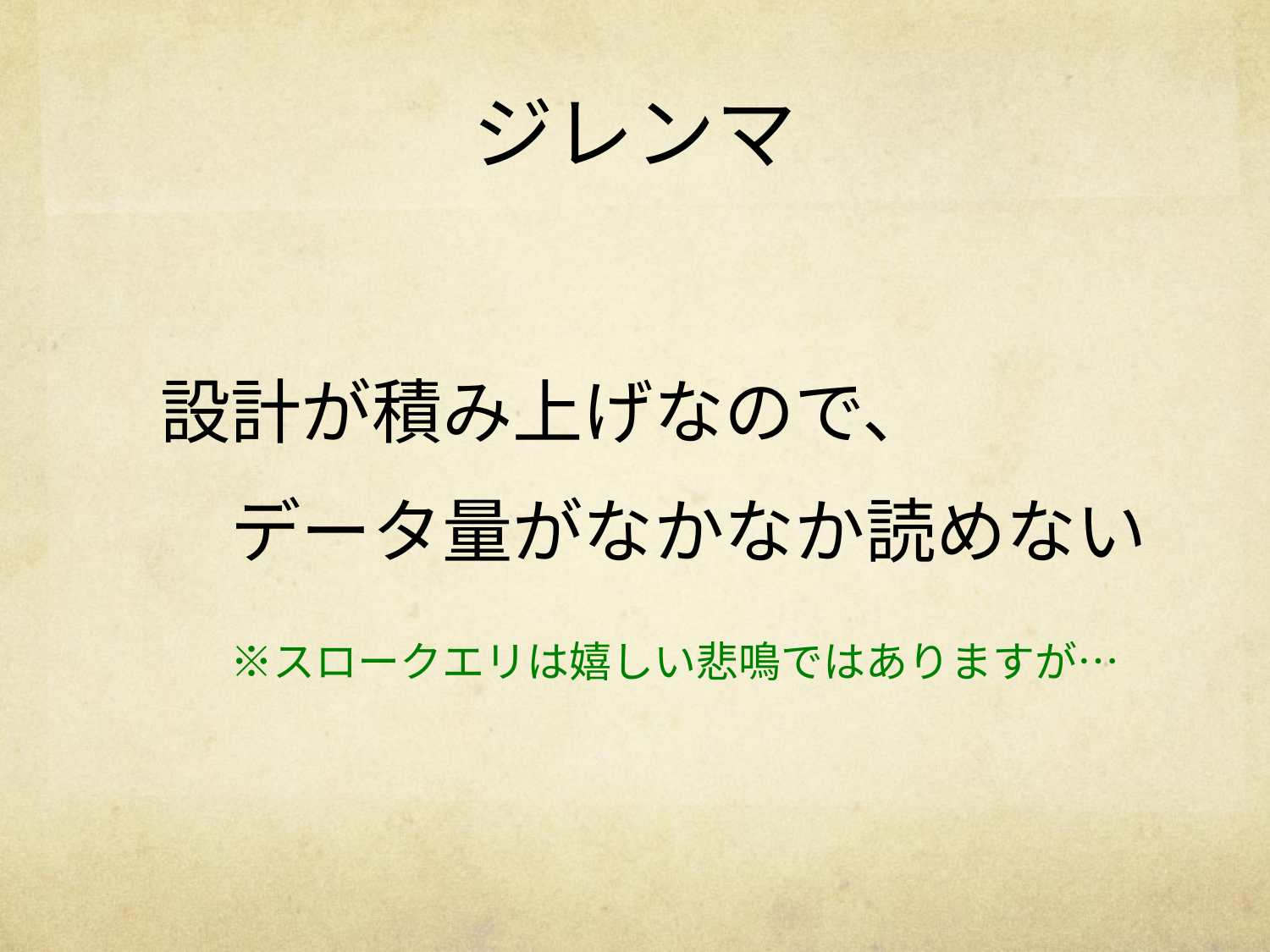

# ジレンマ

　設計が積み上げなので、
　　データ量がなかなか読めない
　　※スロークエリは嬉しい悲鳴ではありますが…